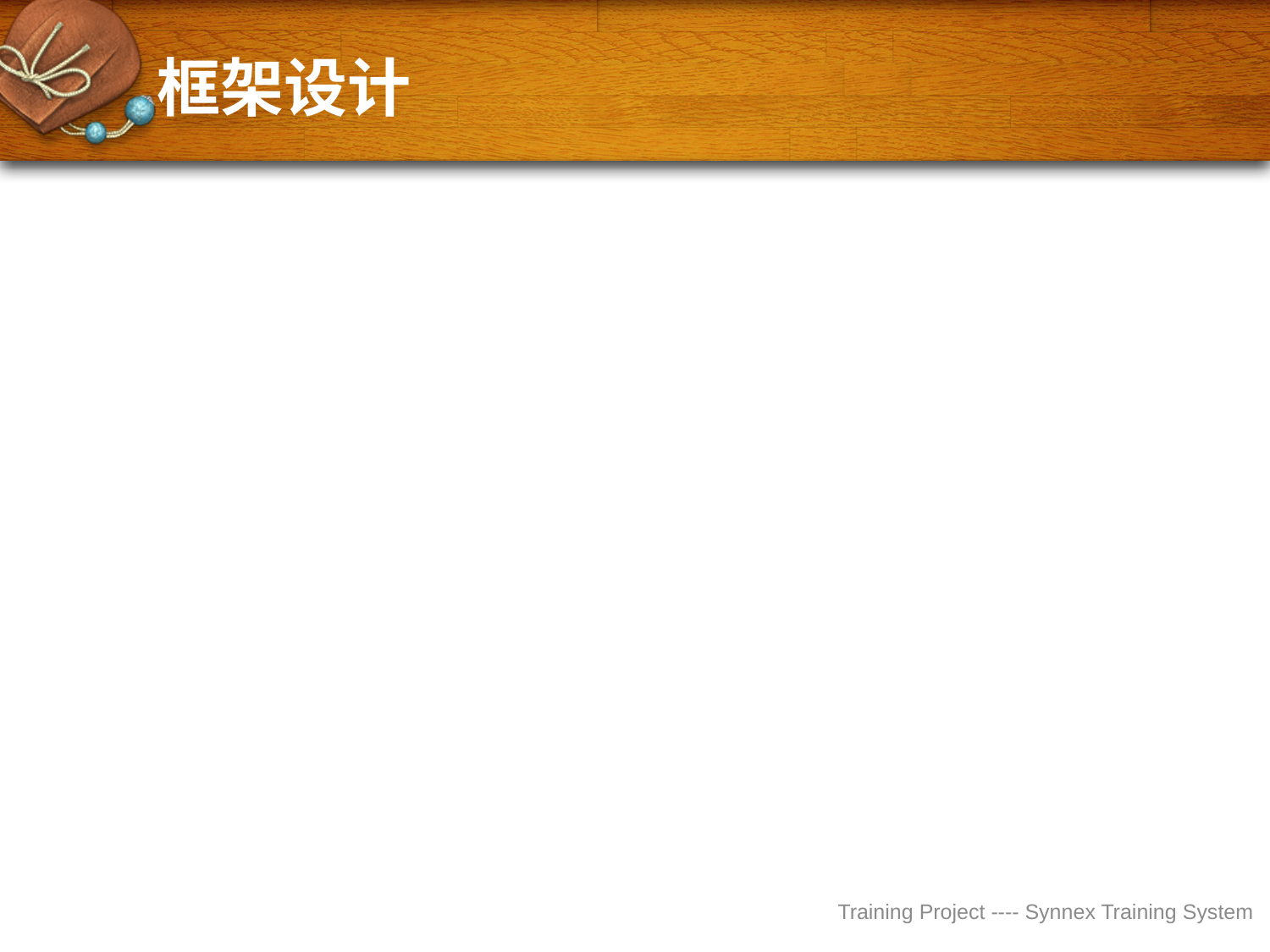

# 框架设计
Training Project ---- Synnex Training System